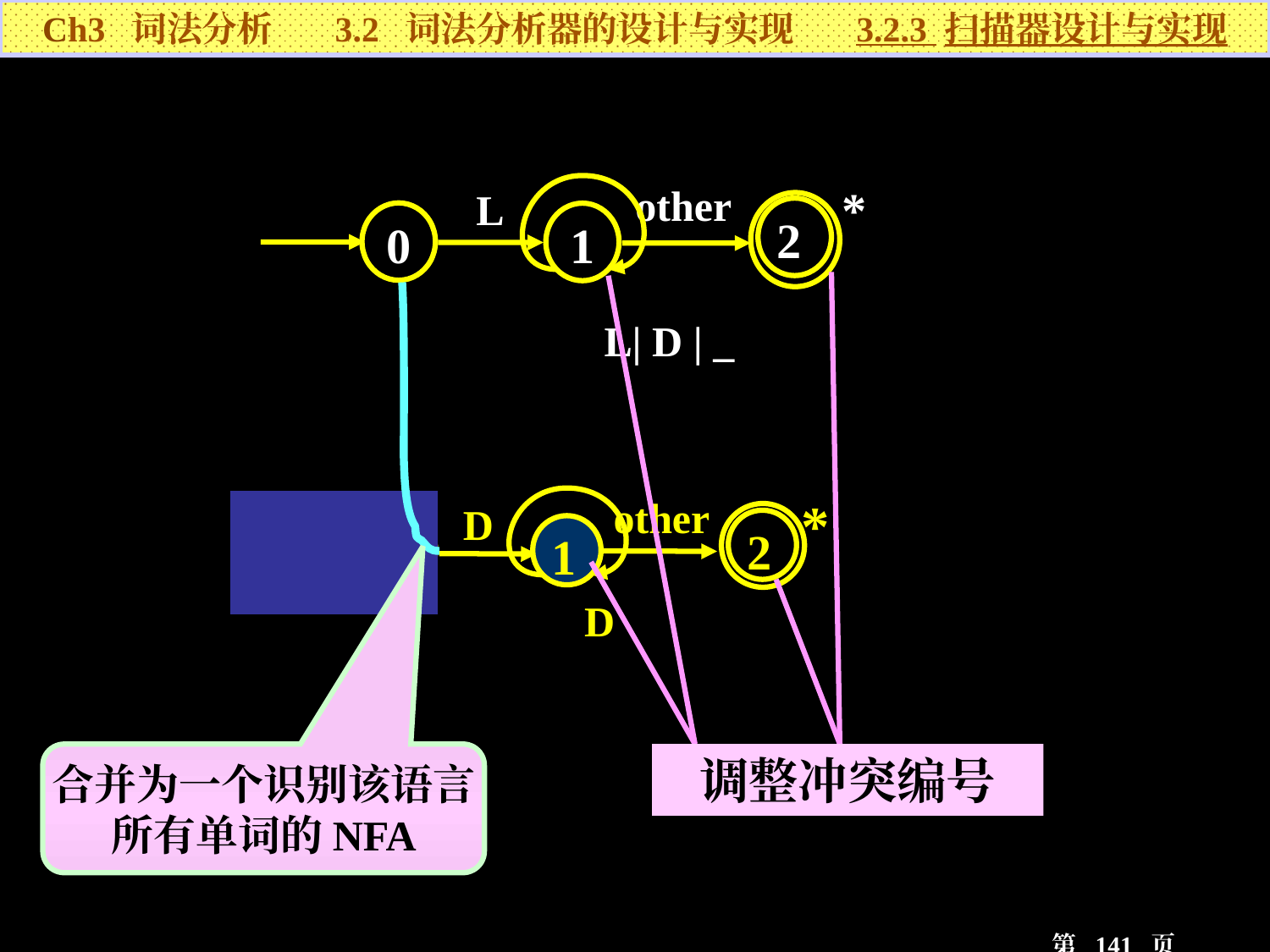

Ch3  词法分析      3.2  词法分析器的设计与实现      3.2.3 扫描器设计与实现
 other
*
 L

2
0
1

调整冲突编号

 L| D | _
*
 other

 D

2
0
1

 D
合并为一个识别该语言所有单词的NFA